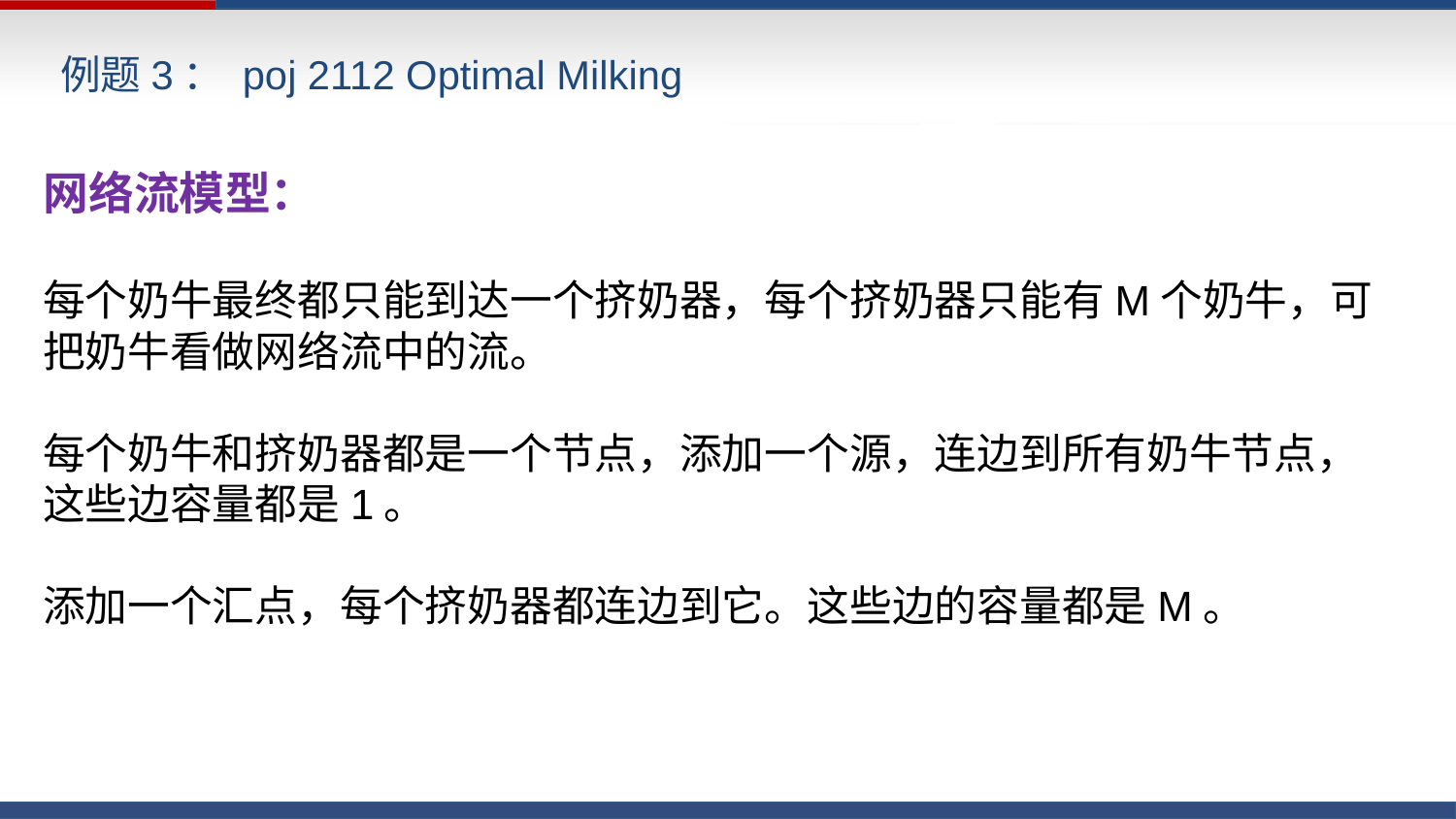

例题3： poj 2112 Optimal Milking
网络流模型：

每个奶牛最终都只能到达一个挤奶器，每个挤奶器只能有M个奶牛，可把奶牛看做网络流中的流。

每个奶牛和挤奶器都是一个节点，添加一个源，连边到所有奶牛节点，这些边容量都是1。

添加一个汇点，每个挤奶器都连边到它。这些边的容量都是M。